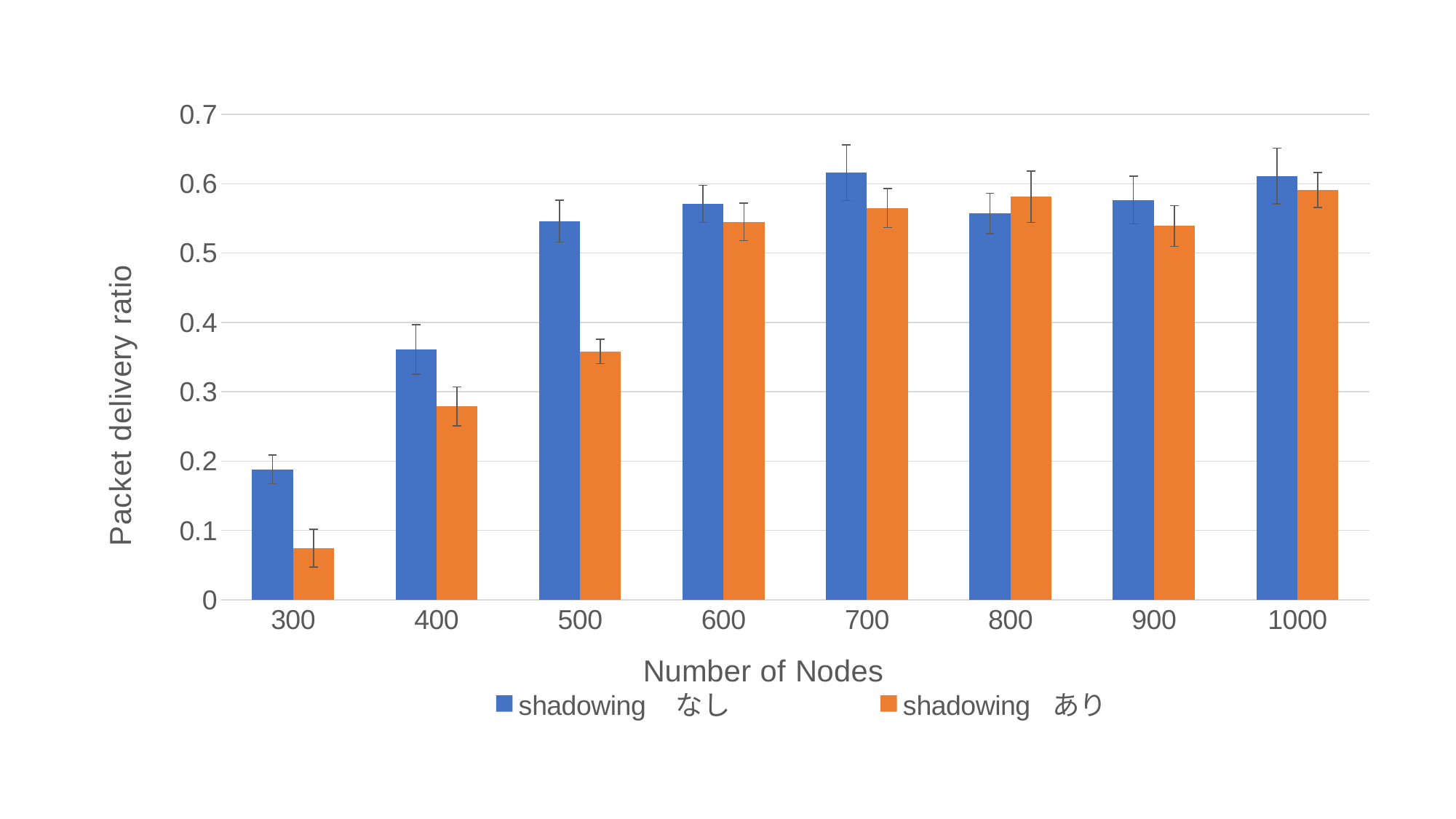

### Chart

| Category | shadowing   なし | shadowing  あり |
|---|---|---|
| 300 | 0.1882136666666667 | 0.07432 |
| 400 | 0.3610169 | 0.2789834 |
| 500 | 0.5459999999999999 | 0.358 |
| 600 | 0.5711099999999999 | 0.5449999999999999 |
| 700 | 0.6159999999999999 | 0.5650000000000001 |
| 800 | 0.5569999999999999 | 0.581 |
| 900 | 0.5766 | 0.5389999999999999 |
| 1000 | 0.6110999999999999 | 0.5911 |